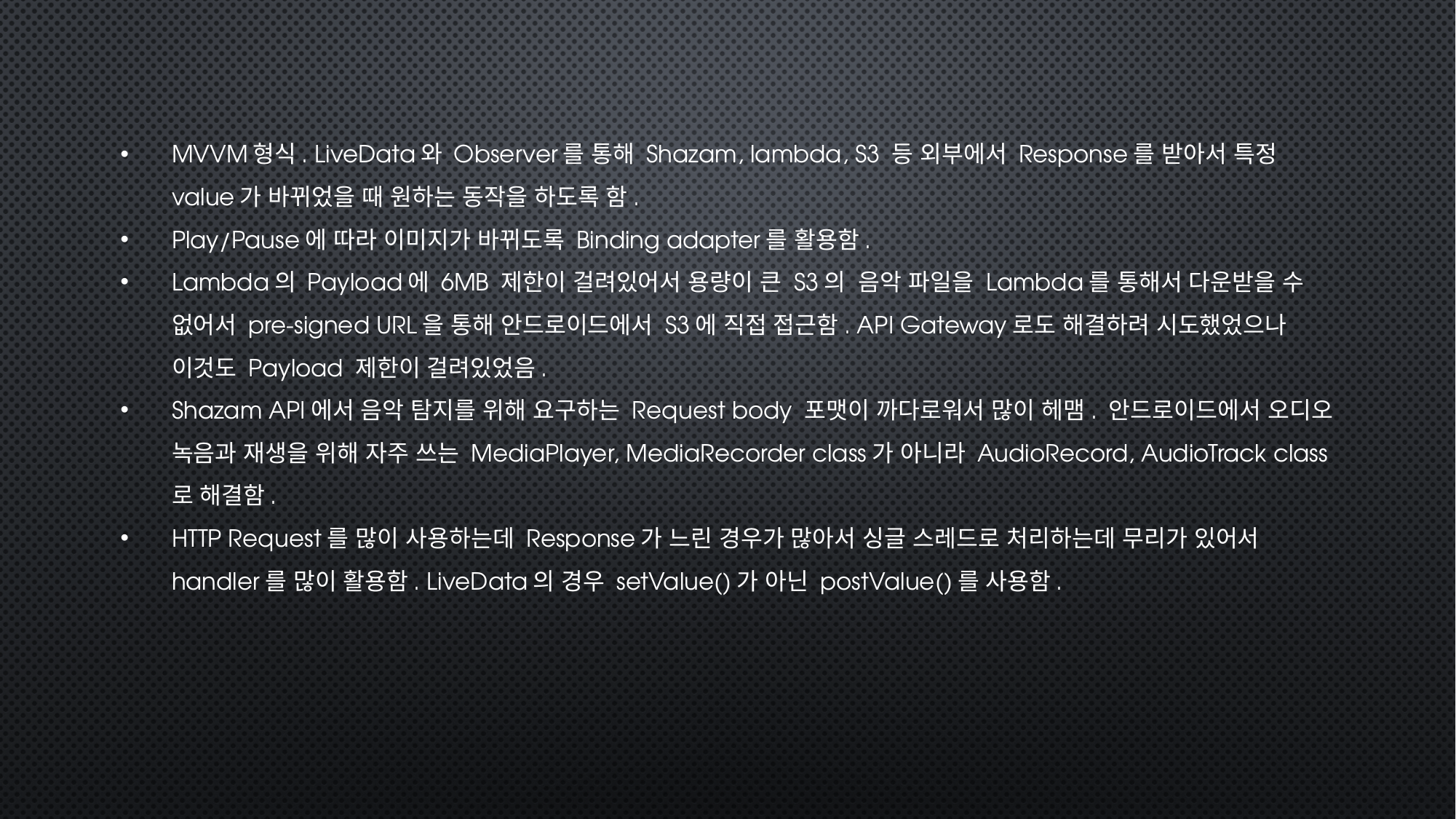

MVVM형식. LiveData와 Observer를 통해 Shazam, lambda, S3 등 외부에서 Response를 받아서 특정 value가 바뀌었을 때 원하는 동작을 하도록 함.
Play/Pause에 따라 이미지가 바뀌도록 Binding adapter를 활용함.
Lambda의 Payload에 6MB 제한이 걸려있어서 용량이 큰 S3의  음악 파일을 Lambda를 통해서 다운받을 수 없어서 pre-signed URL을 통해 안드로이드에서 S3에 직접 접근함. API Gateway로도 해결하려 시도했었으나 이것도 Payload 제한이 걸려있었음.
Shazam API에서 음악 탐지를 위해 요구하는 Request body 포맷이 까다로워서 많이 헤맴. 안드로이드에서 오디오 녹음과 재생을 위해 자주 쓰는 MediaPlayer, MediaRecorder class가 아니라 AudioRecord, AudioTrack class로 해결함.
HTTP Request를 많이 사용하는데 Response가 느린 경우가 많아서 싱글 스레드로 처리하는데 무리가 있어서 handler를 많이 활용함. LiveData의 경우 setValue()가 아닌 postValue()를 사용함.